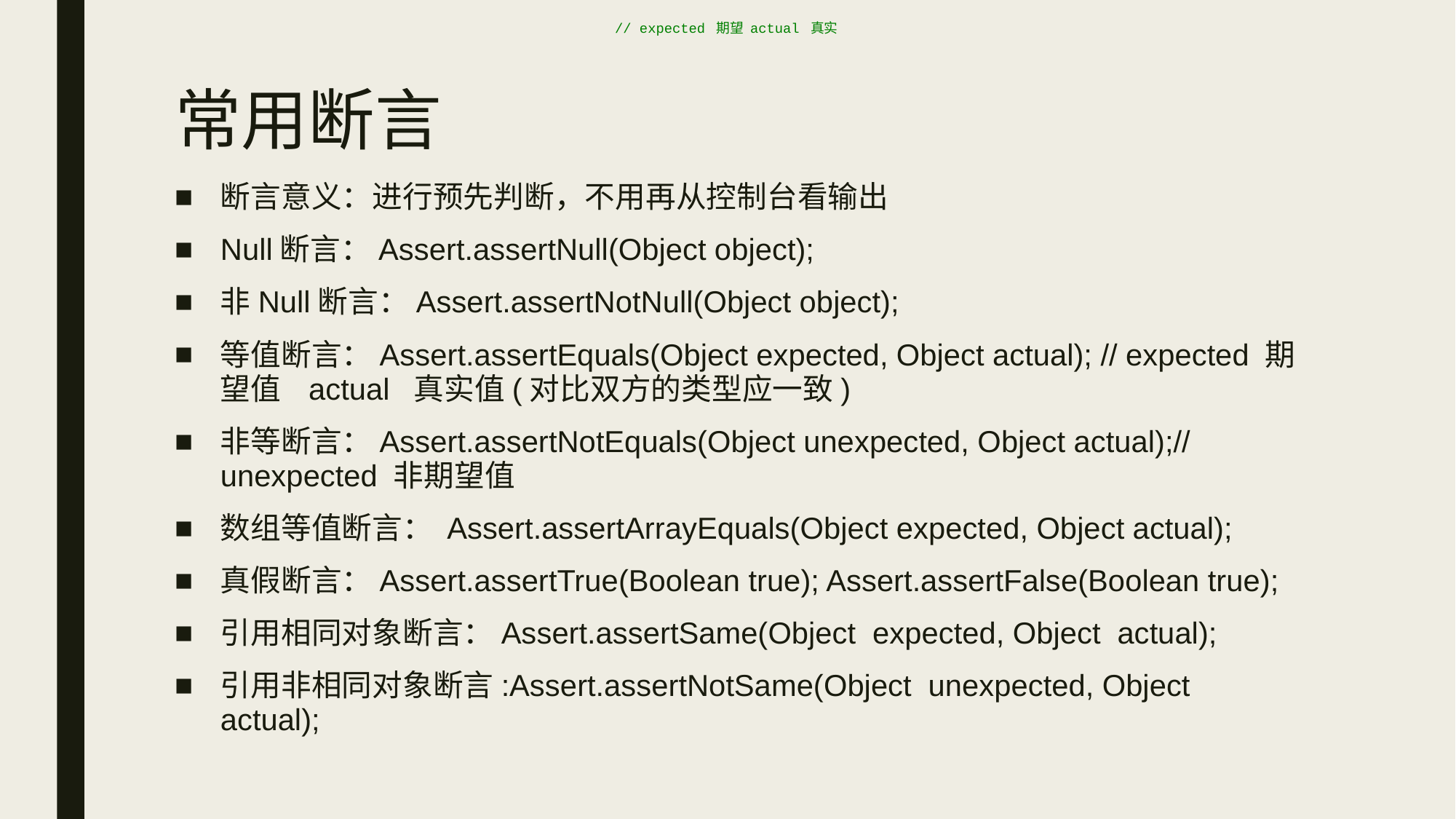

// expected 期望 actual 真实
# 常用断言
断言意义：进行预先判断，不用再从控制台看输出
Null断言：Assert.assertNull(Object object);
非Null断言：Assert.assertNotNull(Object object);
等值断言：Assert.assertEquals(Object expected, Object actual); // expected 期望值   actual  真实值(对比双方的类型应一致)
非等断言：Assert.assertNotEquals(Object unexpected, Object actual);// unexpected 非期望值
数组等值断言： Assert.assertArrayEquals(Object expected, Object actual);
真假断言：Assert.assertTrue(Boolean true); Assert.assertFalse(Boolean true);
引用相同对象断言：Assert.assertSame(Object  expected, Object  actual);
引用非相同对象断言:Assert.assertNotSame(Object  unexpected, Object  actual);